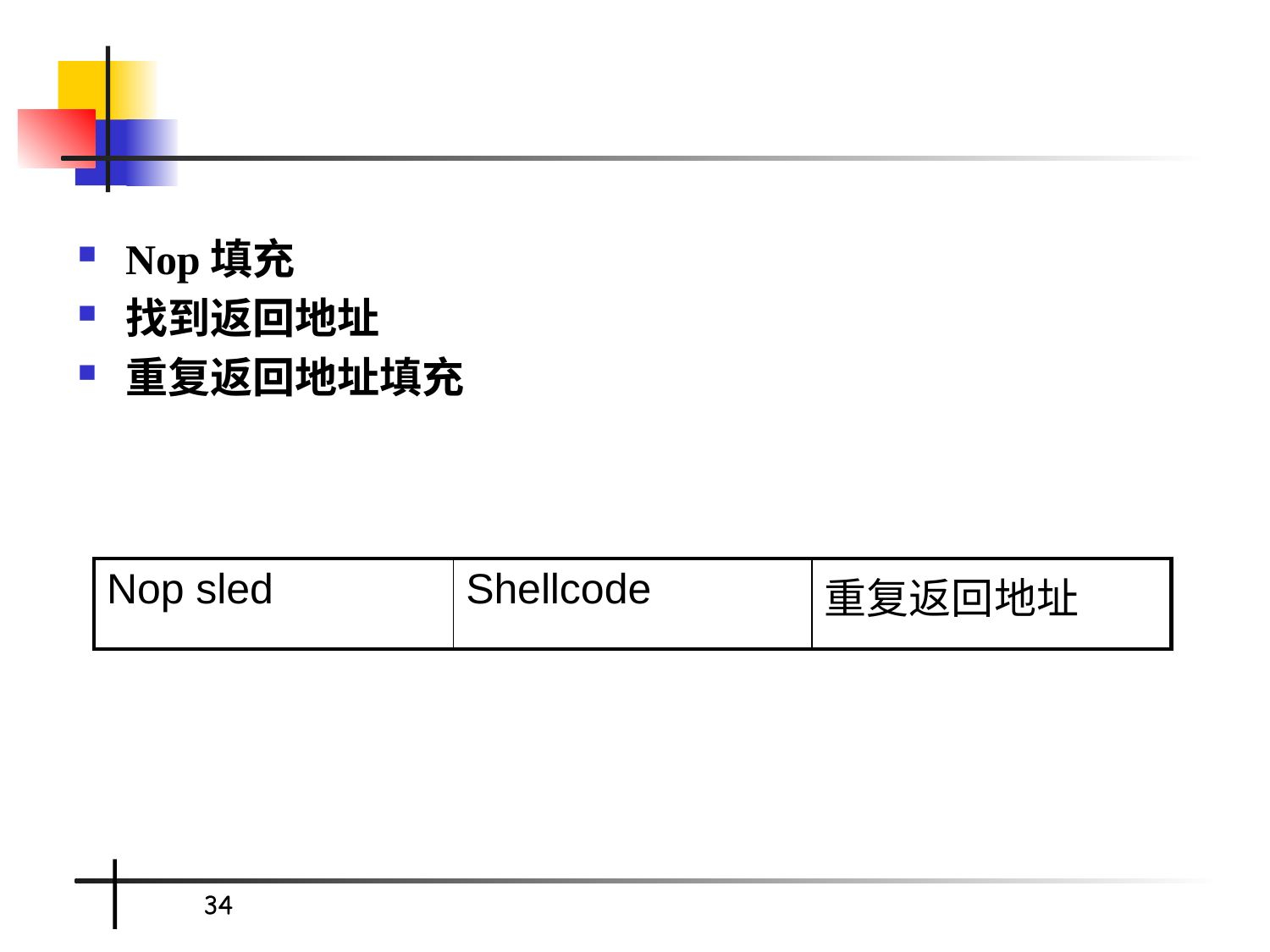

#
Nop填充
找到返回地址
重复返回地址填充
| Nop sled | Shellcode | 重复返回地址 |
| --- | --- | --- |
34